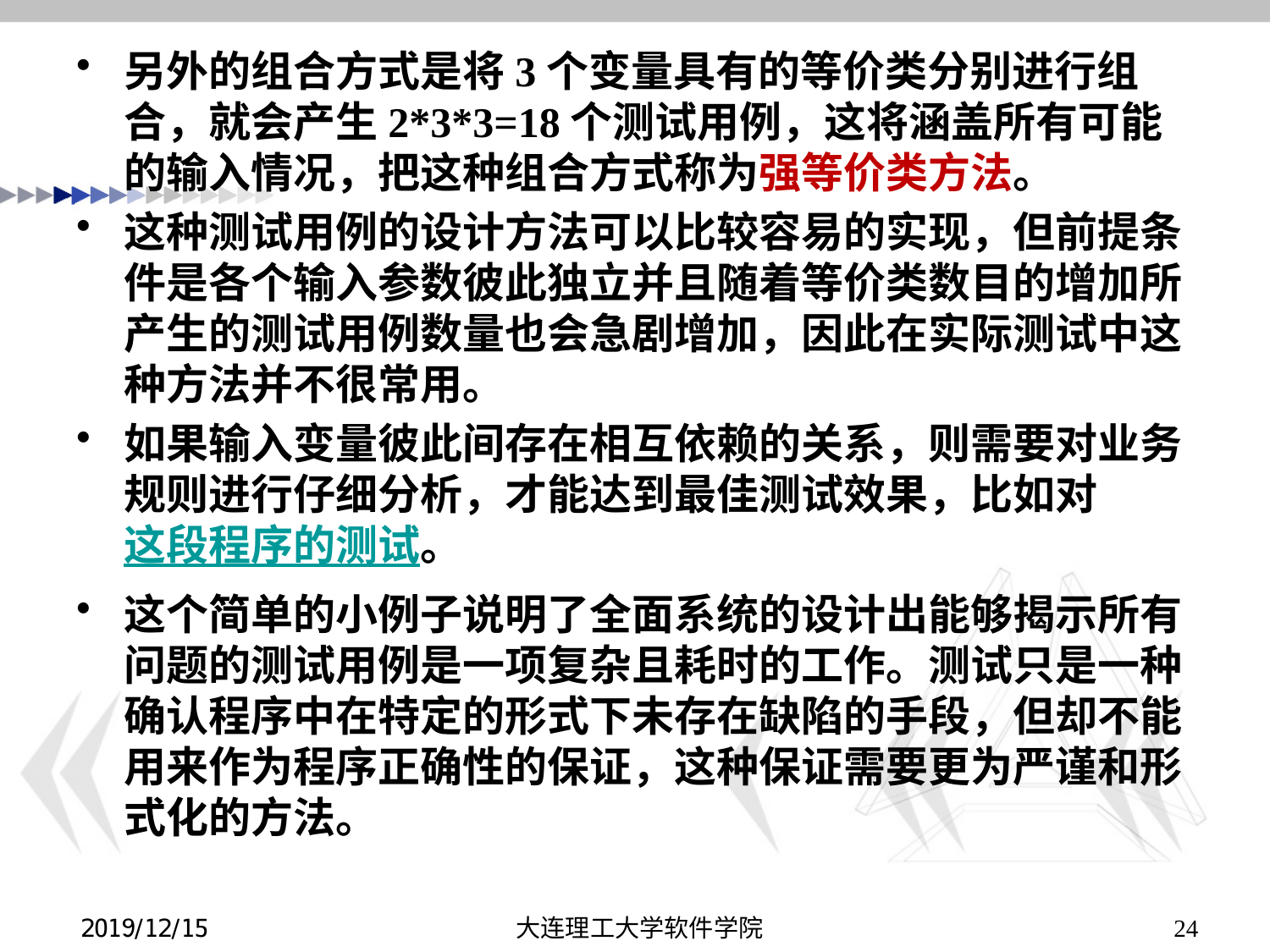

# 另外的组合方式是将3个变量具有的等价类分别进行组合，就会产生2*3*3=18个测试用例，这将涵盖所有可能的输入情况，把这种组合方式称为强等价类方法。
这种测试用例的设计方法可以比较容易的实现，但前提条件是各个输入参数彼此独立并且随着等价类数目的增加所产生的测试用例数量也会急剧增加，因此在实际测试中这种方法并不很常用。
如果输入变量彼此间存在相互依赖的关系，则需要对业务规则进行仔细分析，才能达到最佳测试效果，比如对这段程序的测试。
这个简单的小例子说明了全面系统的设计出能够揭示所有问题的测试用例是一项复杂且耗时的工作。测试只是一种确认程序中在特定的形式下未存在缺陷的手段，但却不能用来作为程序正确性的保证，这种保证需要更为严谨和形式化的方法。
2019/12/15
大连理工大学软件学院
24